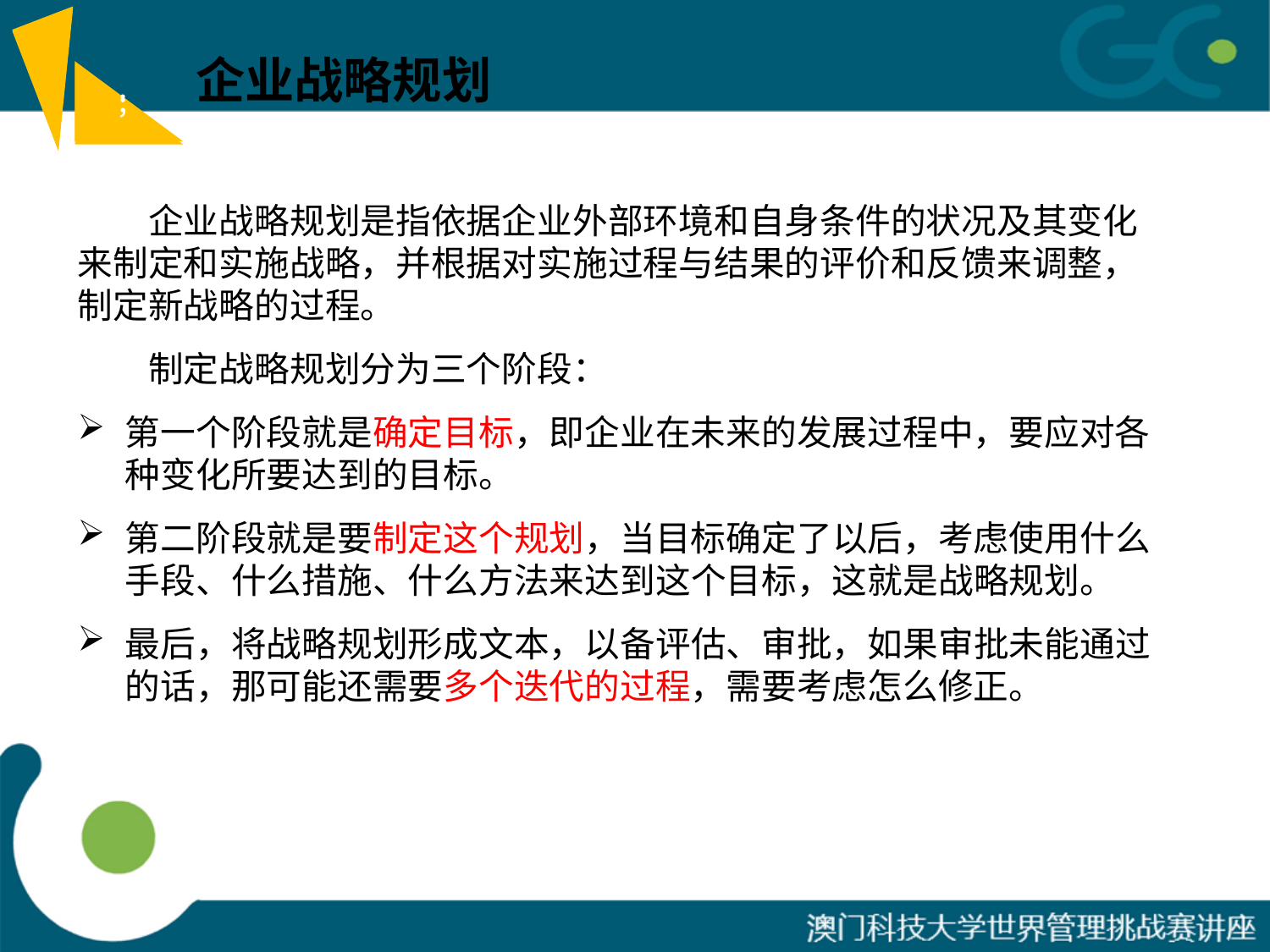

企业战略规划

；
；
　　企业战略规划是指依据企业外部环境和自身条件的状况及其变化来制定和实施战略，并根据对实施过程与结果的评价和反馈来调整，制定新战略的过程。
　　制定战略规划分为三个阶段：
第一个阶段就是确定目标，即企业在未来的发展过程中，要应对各种变化所要达到的目标。
第二阶段就是要制定这个规划，当目标确定了以后，考虑使用什么手段、什么措施、什么方法来达到这个目标，这就是战略规划。
最后，将战略规划形成文本，以备评估、审批，如果审批未能通过的话，那可能还需要多个迭代的过程，需要考虑怎么修正。